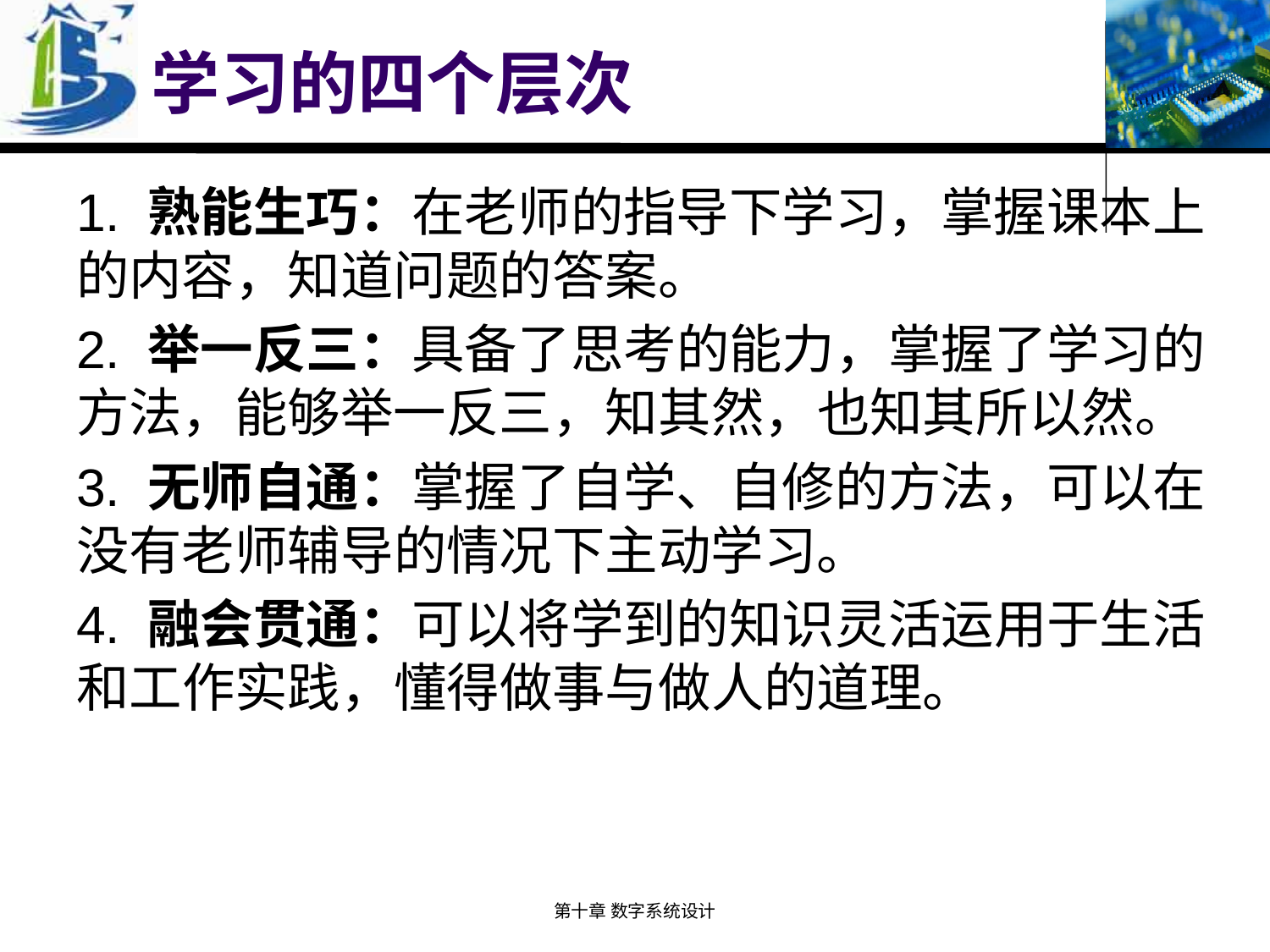

# 学习的四个层次
1. 熟能生巧：在老师的指导下学习，掌握课本上的内容，知道问题的答案。
2. 举一反三：具备了思考的能力，掌握了学习的方法，能够举一反三，知其然，也知其所以然。
3. 无师自通：掌握了自学、自修的方法，可以在没有老师辅导的情况下主动学习。
4. 融会贯通：可以将学到的知识灵活运用于生活和工作实践，懂得做事与做人的道理。

第十章 数字系统设计
17